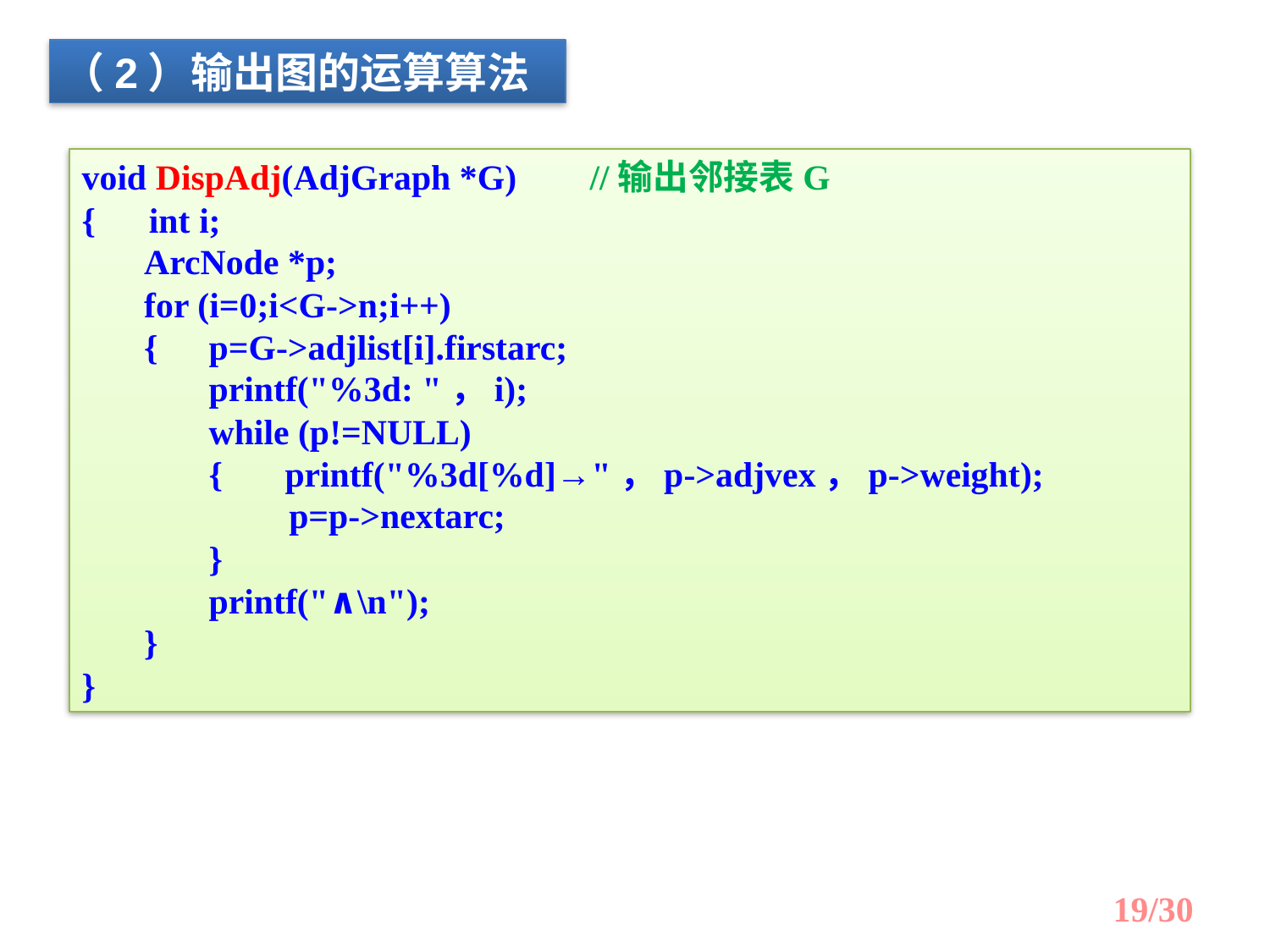

（2）输出图的运算算法
void DispAdj(AdjGraph *G)	//输出邻接表G
{      int i;
       ArcNode *p;
       for (i=0;i<G->n;i++)
       {	p=G->adjlist[i].firstarc;
	printf("%3d: "，i);
	while (p!=NULL)
	{       printf("%3d[%d]→"，p->adjvex，p->weight);
	         p=p->nextarc;
	}
	printf("∧\n");
       }
}
19/30